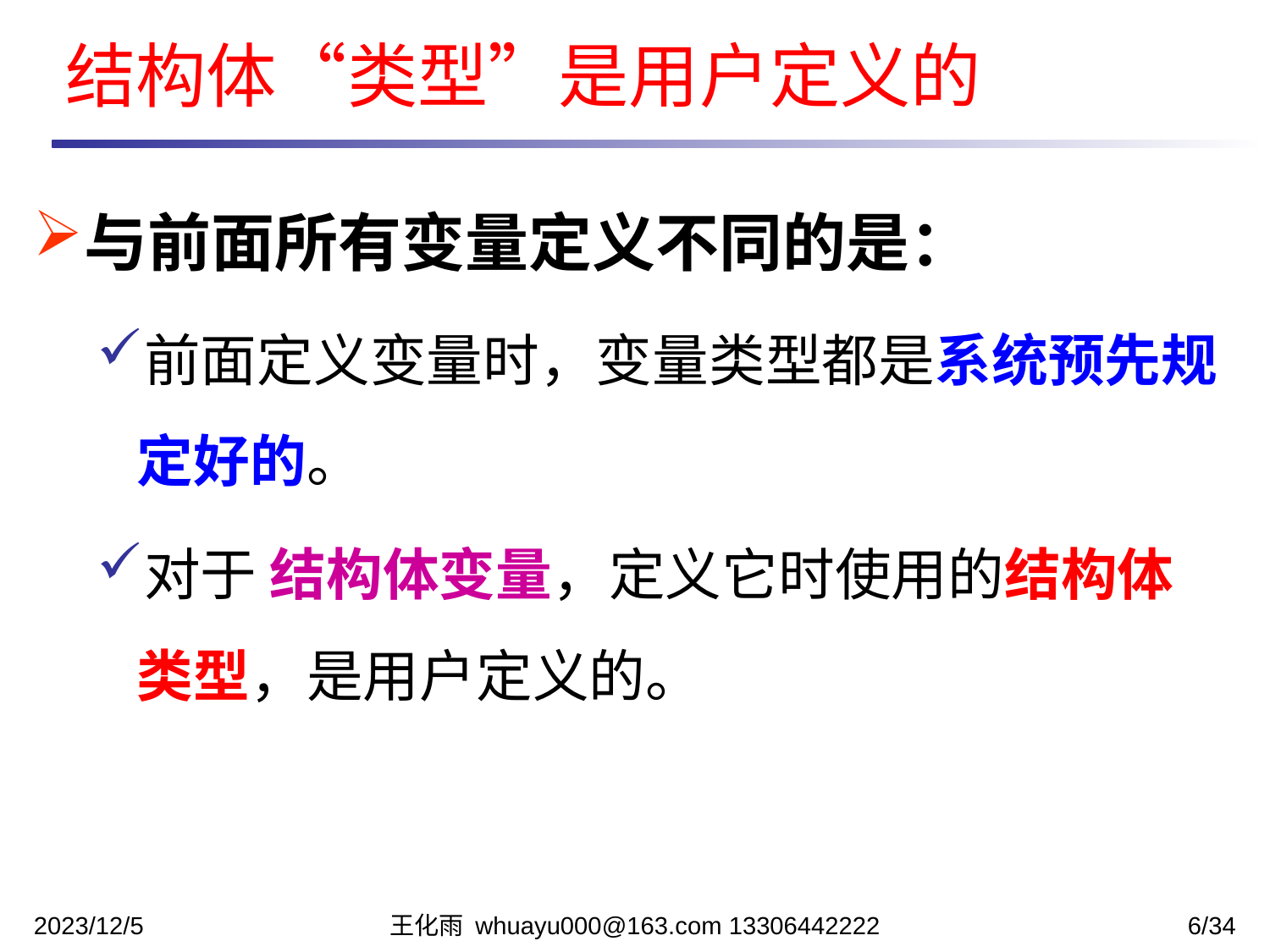

结构体“类型”是用户定义的
与前面所有变量定义不同的是：
前面定义变量时，变量类型都是系统预先规定好的。
对于 结构体变量，定义它时使用的结构体类型，是用户定义的。

2023/12/5
王化雨 whuayu000@163.com 13306442222
6/34